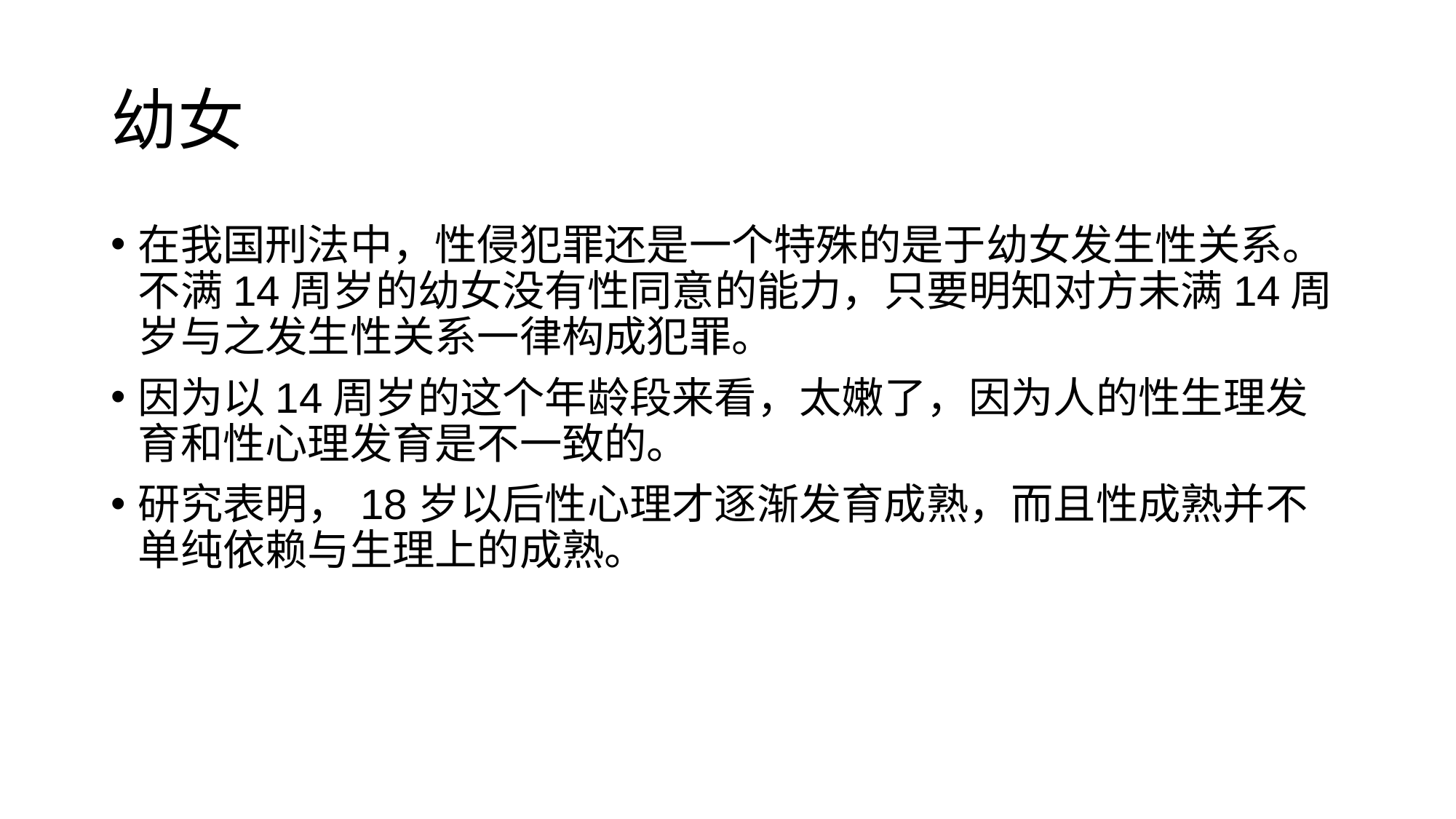

# 幼女
在我国刑法中，性侵犯罪还是一个特殊的是于幼女发生性关系。不满14周岁的幼女没有性同意的能力，只要明知对方未满14周岁与之发生性关系一律构成犯罪。
因为以14周岁的这个年龄段来看，太嫩了，因为人的性生理发育和性心理发育是不一致的。
研究表明，18岁以后性心理才逐渐发育成熟，而且性成熟并不单纯依赖与生理上的成熟。